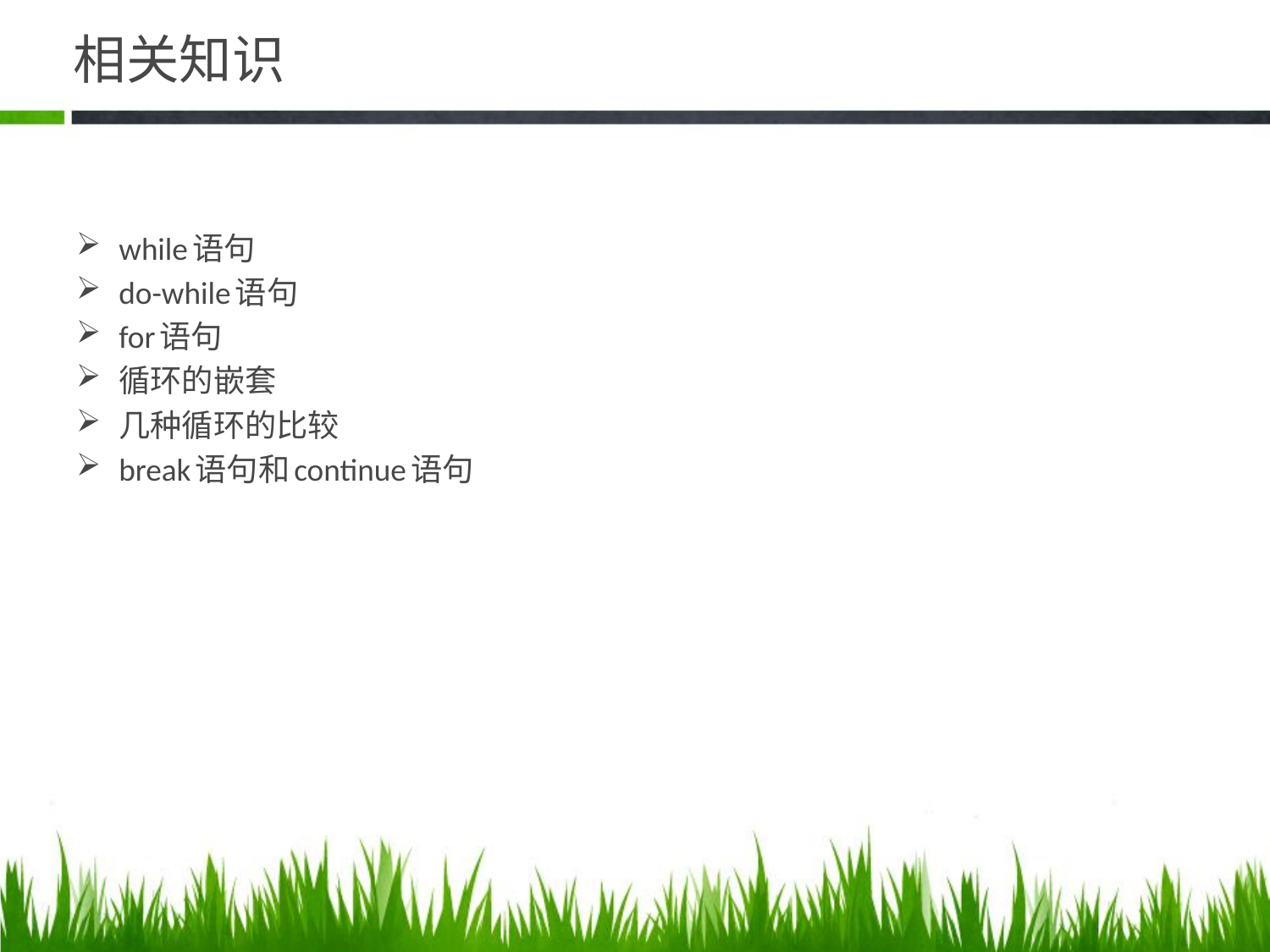

# 相关知识
while语句
do-while语句
for语句
循环的嵌套
几种循环的比较
break语句和continue语句